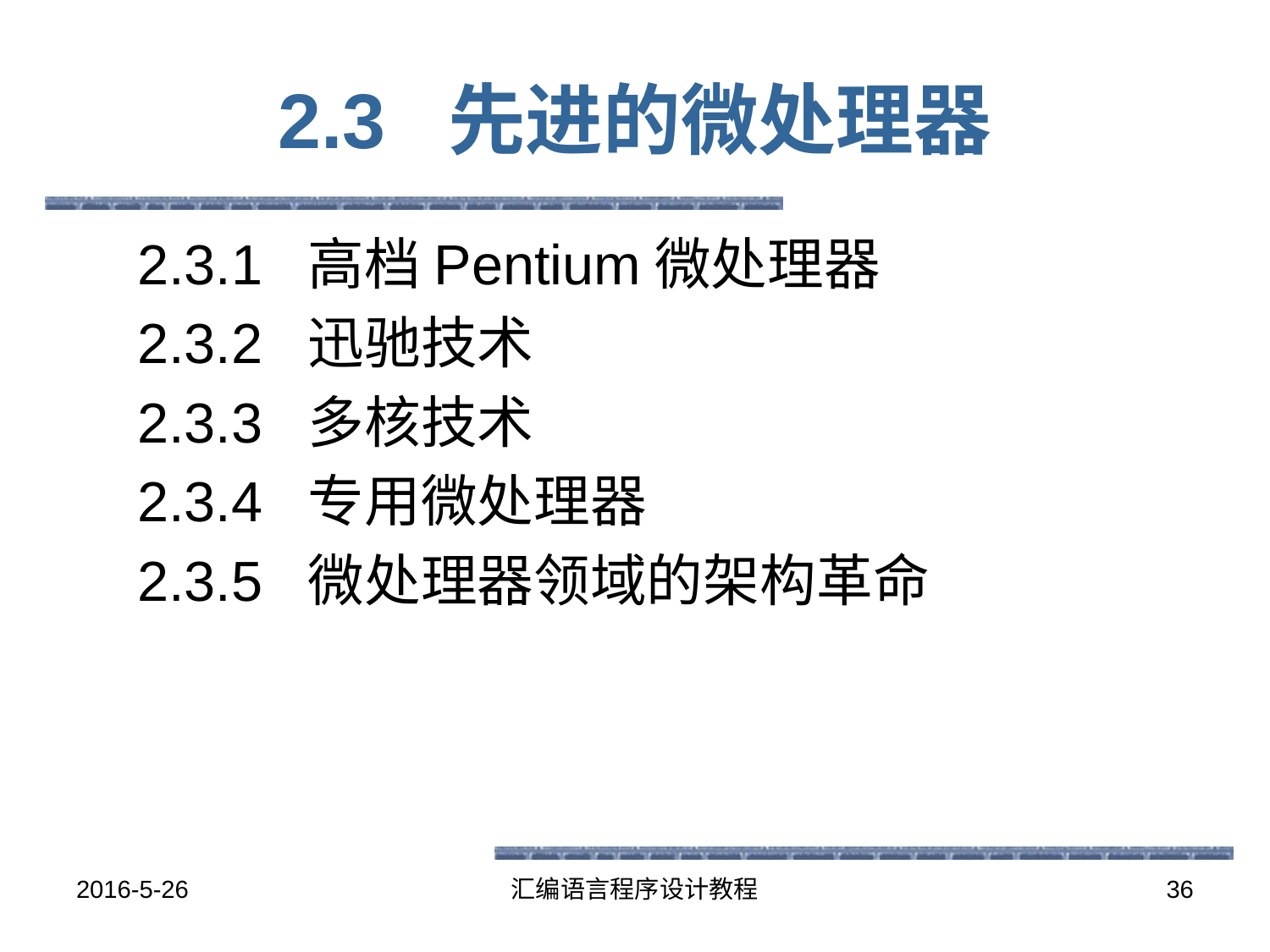

# 2.3  先进的微处理器
2.3.1  高档Pentium微处理器
2.3.2  迅驰技术
2.3.3  多核技术
2.3.4  专用微处理器
2.3.5  微处理器领域的架构革命
2016-5-26
汇编语言程序设计教程
36